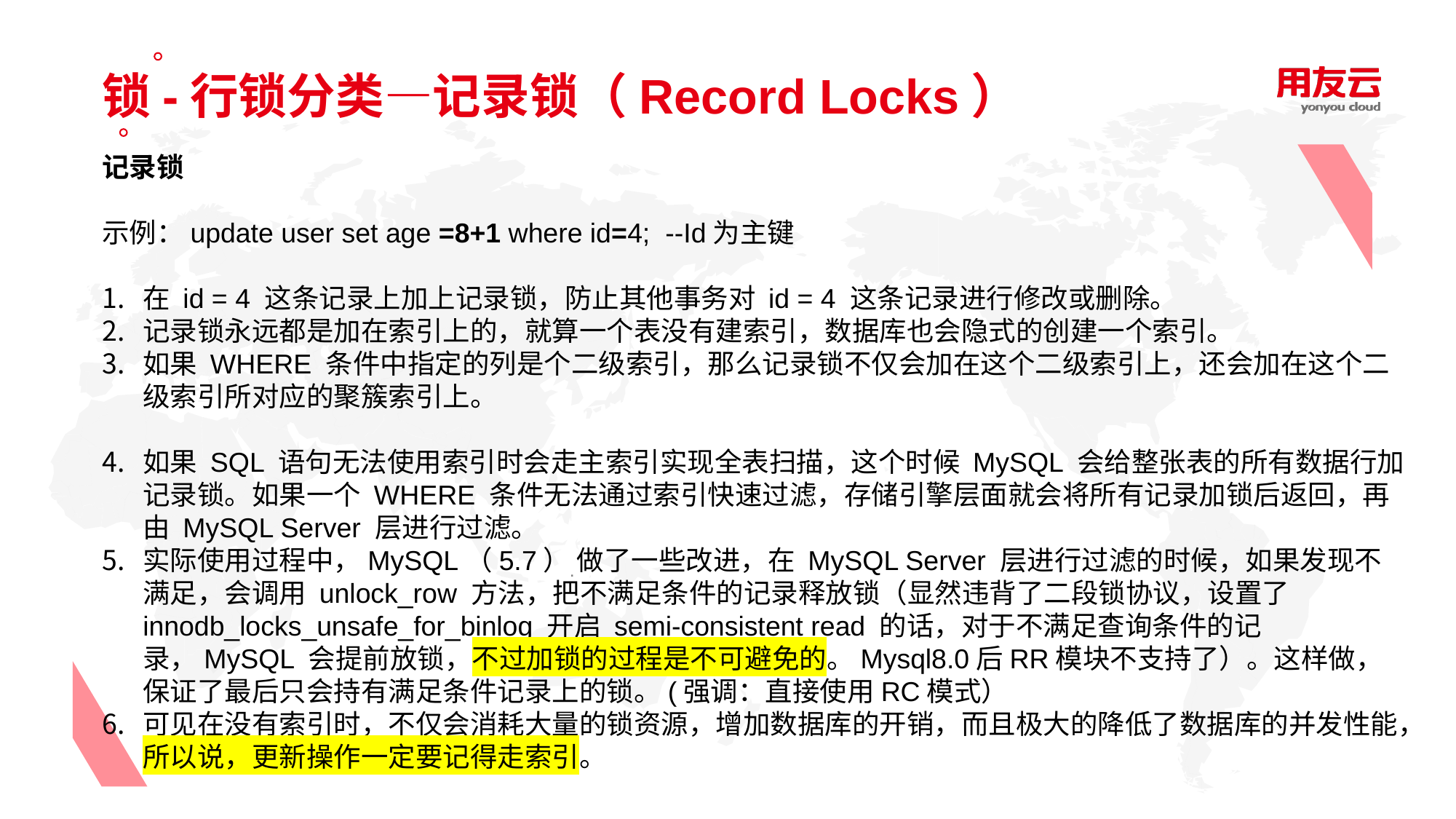

锁-行锁分类—记录锁（Record Locks）

记录锁

示例：update user set age =8+1 where id=4;  --Id为主键

在 id = 4 这条记录上加上记录锁，防止其他事务对 id = 4 这条记录进行修改或删除。
记录锁永远都是加在索引上的，就算一个表没有建索引，数据库也会隐式的创建一个索引。
如果 WHERE 条件中指定的列是个二级索引，那么记录锁不仅会加在这个二级索引上，还会加在这个二级索引所对应的聚簇索引上。

如果 SQL 语句无法使用索引时会走主索引实现全表扫描，这个时候 MySQL 会给整张表的所有数据行加记录锁。如果一个 WHERE 条件无法通过索引快速过滤，存储引擎层面就会将所有记录加锁后返回，再由 MySQL Server 层进行过滤。
实际使用过程中，MySQL（5.7） 做了一些改进，在 MySQL Server 层进行过滤的时候，如果发现不满足，会调用 unlock_row 方法，把不满足条件的记录释放锁（显然违背了二段锁协议，设置了 innodb_locks_unsafe_for_binlog 开启 semi-consistent read 的话，对于不满足查询条件的记录，MySQL 会提前放锁，不过加锁的过程是不可避免的。Mysql8.0后RR模块不支持了）。这样做，保证了最后只会持有满足条件记录上的锁。(强调：直接使用RC模式）
可见在没有索引时，不仅会消耗大量的锁资源，增加数据库的开销，而且极大的降低了数据库的并发性能，所以说，更新操作一定要记得走索引。

.